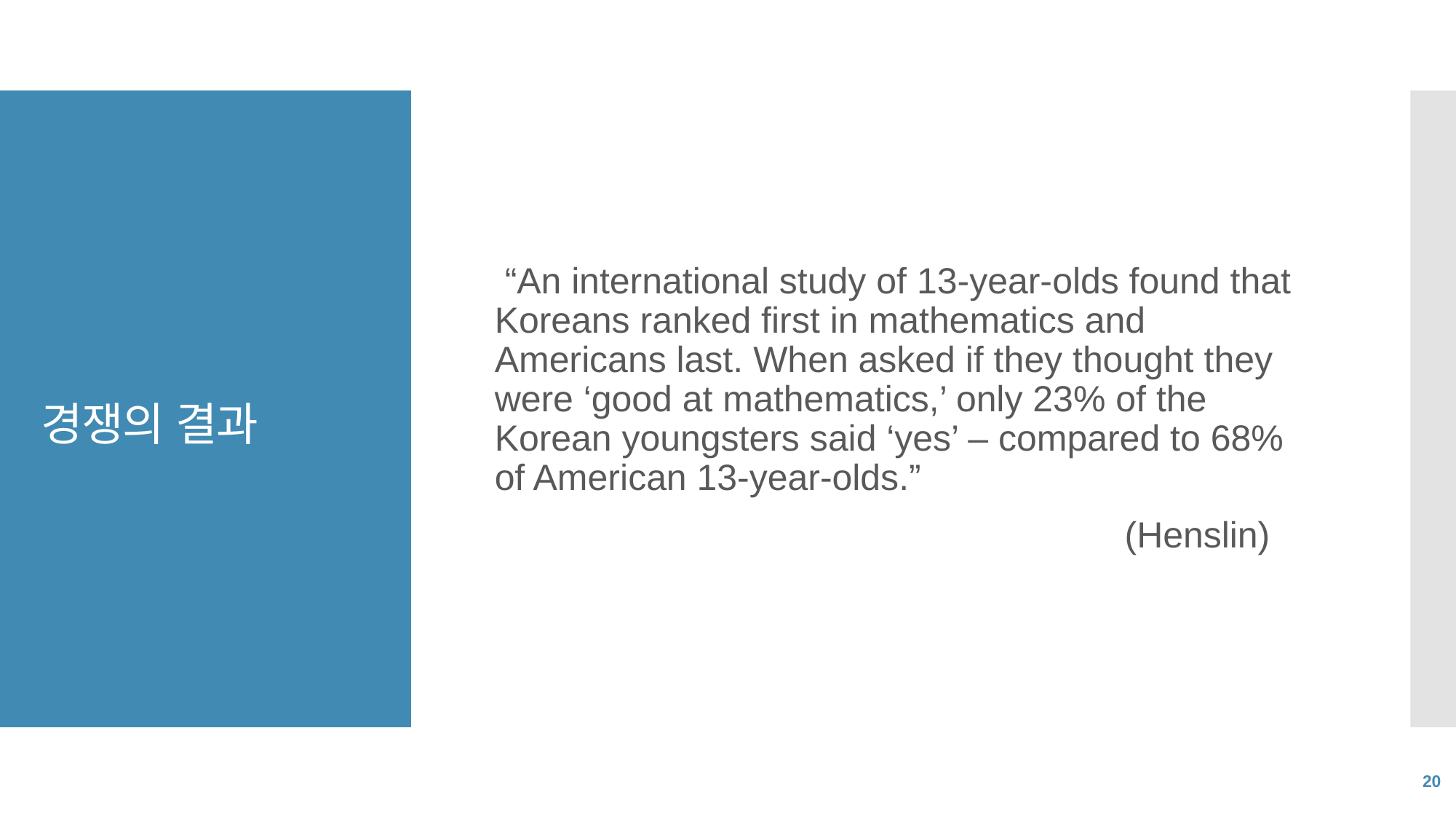

“An international study of 13-year-olds found that Koreans ranked first in mathematics and Americans last. When asked if they thought they were ‘good at mathematics,’ only 23% of the Korean youngsters said ‘yes’ – compared to 68% of American 13-year-olds.”
                                                                (Henslin)
# 경쟁의 결과
20